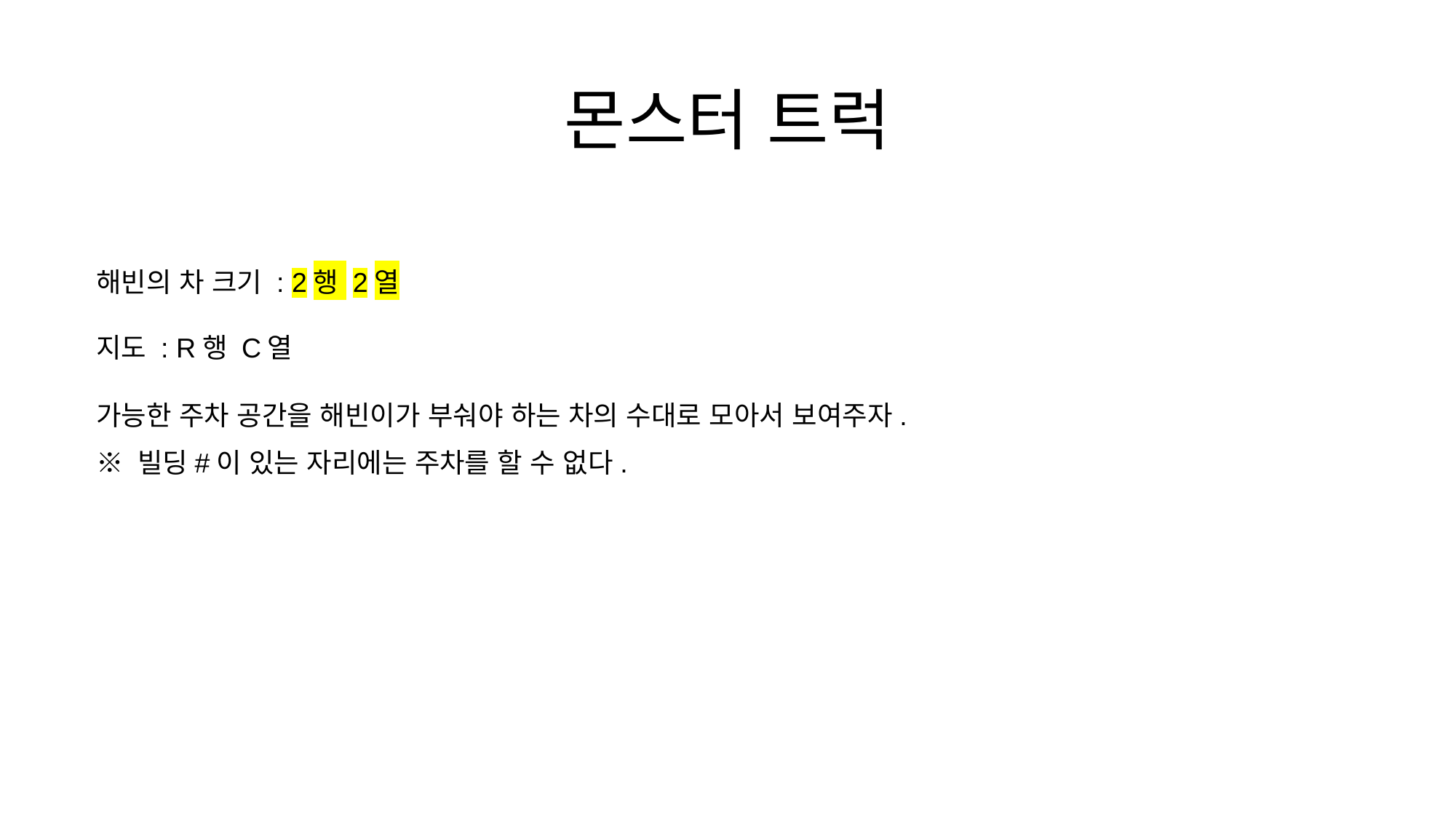

# 몬스터 트럭
해빈의 차 크기 : 2행 2열

지도 : R행 C열

가능한 주차 공간을 해빈이가 부숴야 하는 차의 수대로 모아서 보여주자.
※ 빌딩#이 있는 자리에는 주차를 할 수 없다.